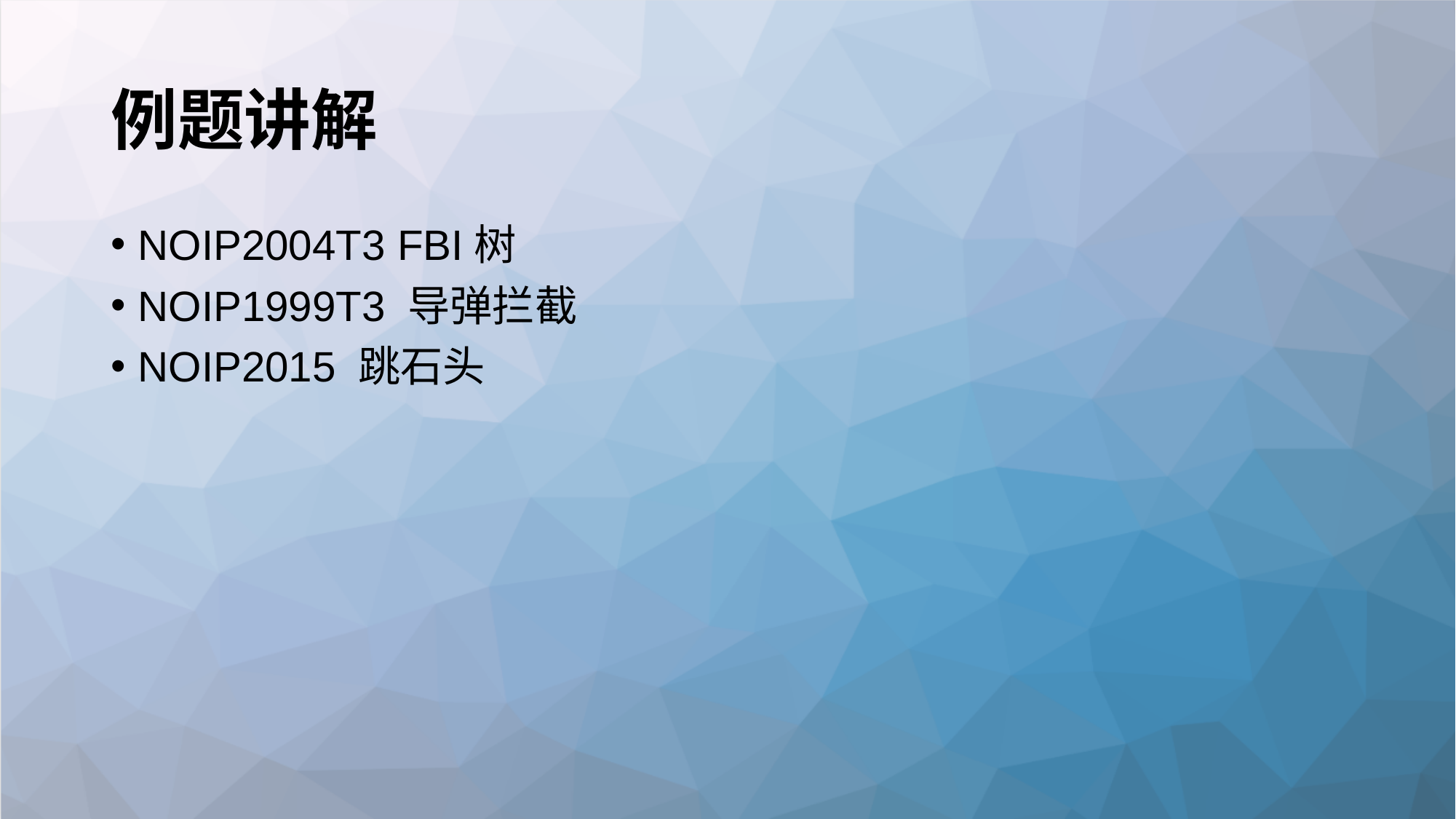

# 例题讲解
NOIP2004T3 FBI树
NOIP1999T3 导弹拦截
NOIP2015 跳石头